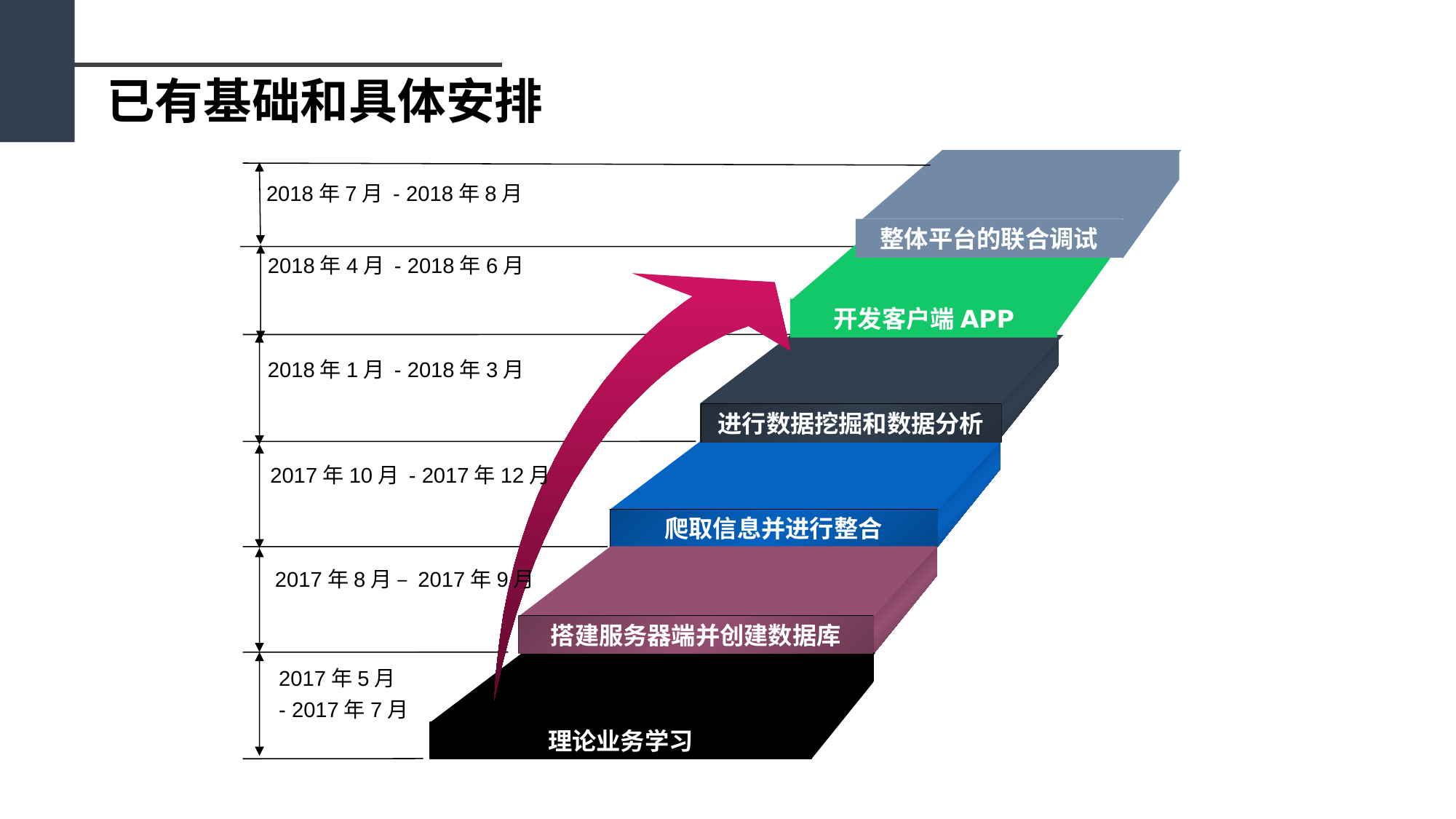

已有基础和具体安排

2018年7月 - 2018年8月
整体平台的联合调试

2018年4月 - 2018年6月

进行数据挖掘和数据分析

爬取信息并进行整合

搭建服务器端并创建数据库

理论业务学习

2017年5月
- 2017年7月

开发客户端APP
2018年1月 - 2018年3月
2017年10月 - 2017年12月
2017年8月 – 2017年9月